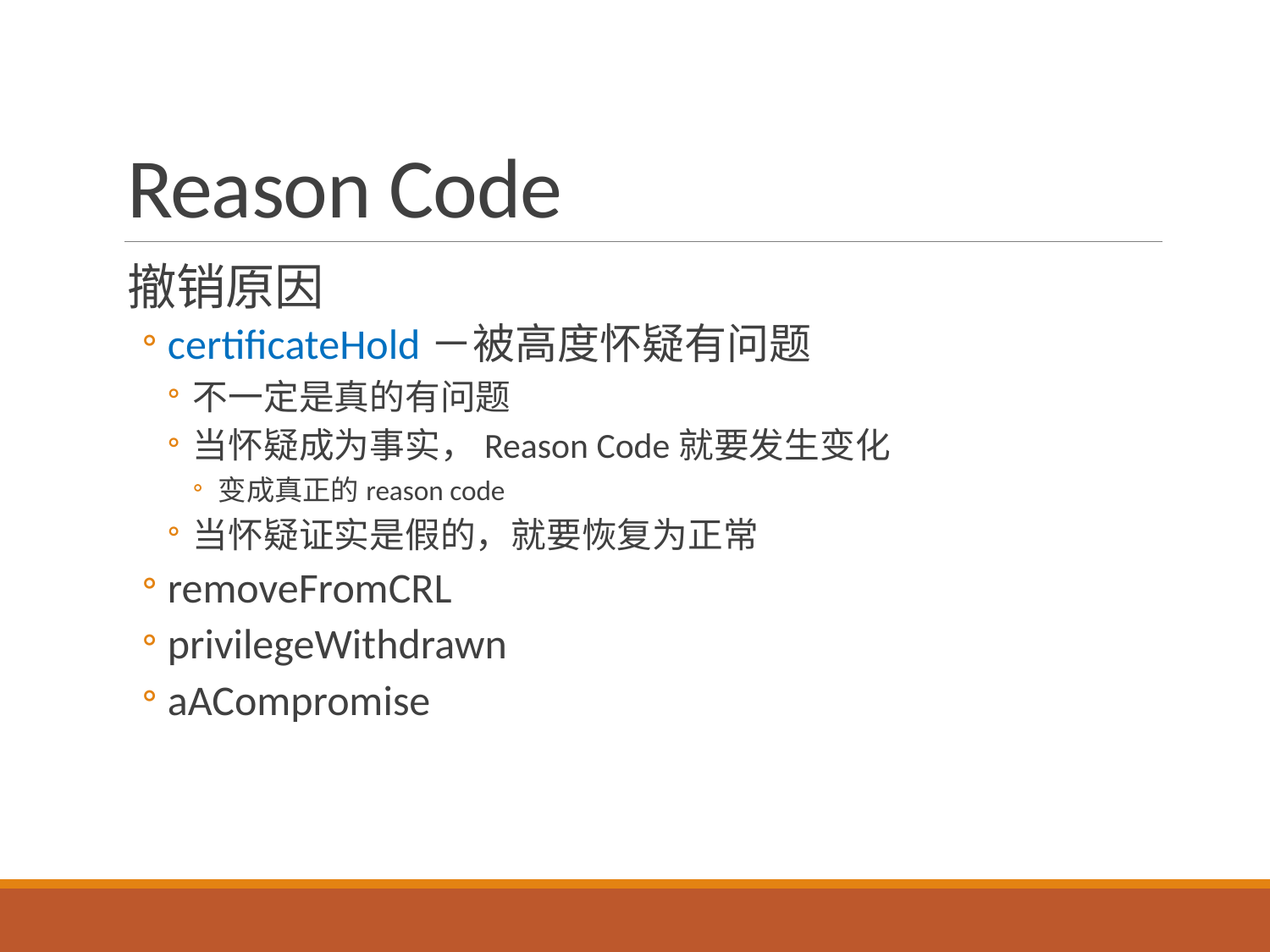

# Reason Code
撤销原因
certificateHold－被高度怀疑有问题
不一定是真的有问题
当怀疑成为事实，Reason Code就要发生变化
变成真正的reason code
当怀疑证实是假的，就要恢复为正常
removeFromCRL
privilegeWithdrawn
aACompromise
47